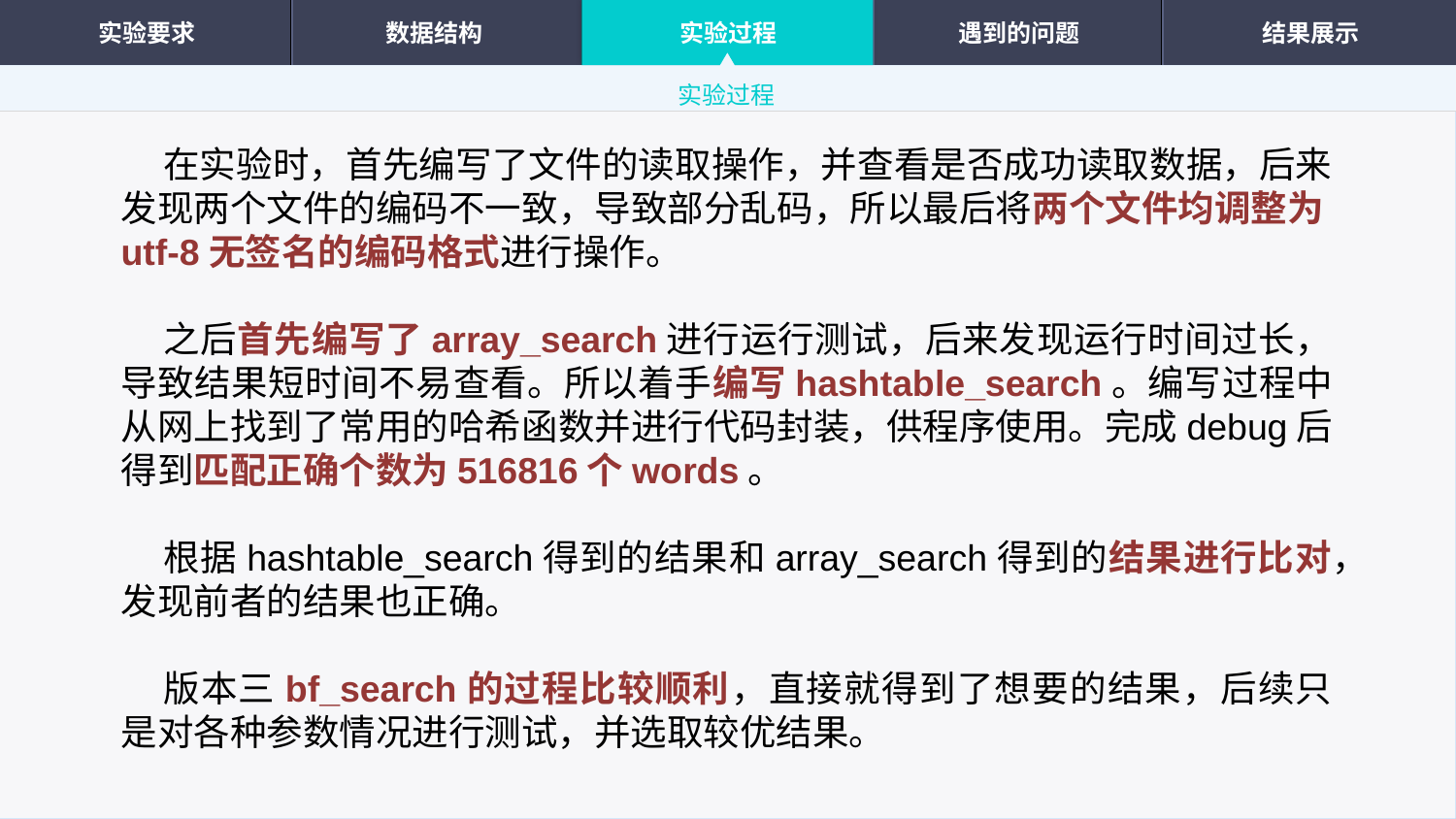

实验要求
数据结构
实验过程
遇到的问题
结果展示
实验过程
在实验时，首先编写了文件的读取操作，并查看是否成功读取数据，后来发现两个文件的编码不一致，导致部分乱码，所以最后将两个文件均调整为utf-8无签名的编码格式进行操作。

之后首先编写了array_search进行运行测试，后来发现运行时间过长，导致结果短时间不易查看。所以着手编写hashtable_search。编写过程中从网上找到了常用的哈希函数并进行代码封装，供程序使用。完成debug后得到匹配正确个数为516816个words。

根据hashtable_search得到的结果和array_search得到的结果进行比对，发现前者的结果也正确。

版本三bf_search的过程比较顺利，直接就得到了想要的结果，后续只是对各种参数情况进行测试，并选取较优结果。